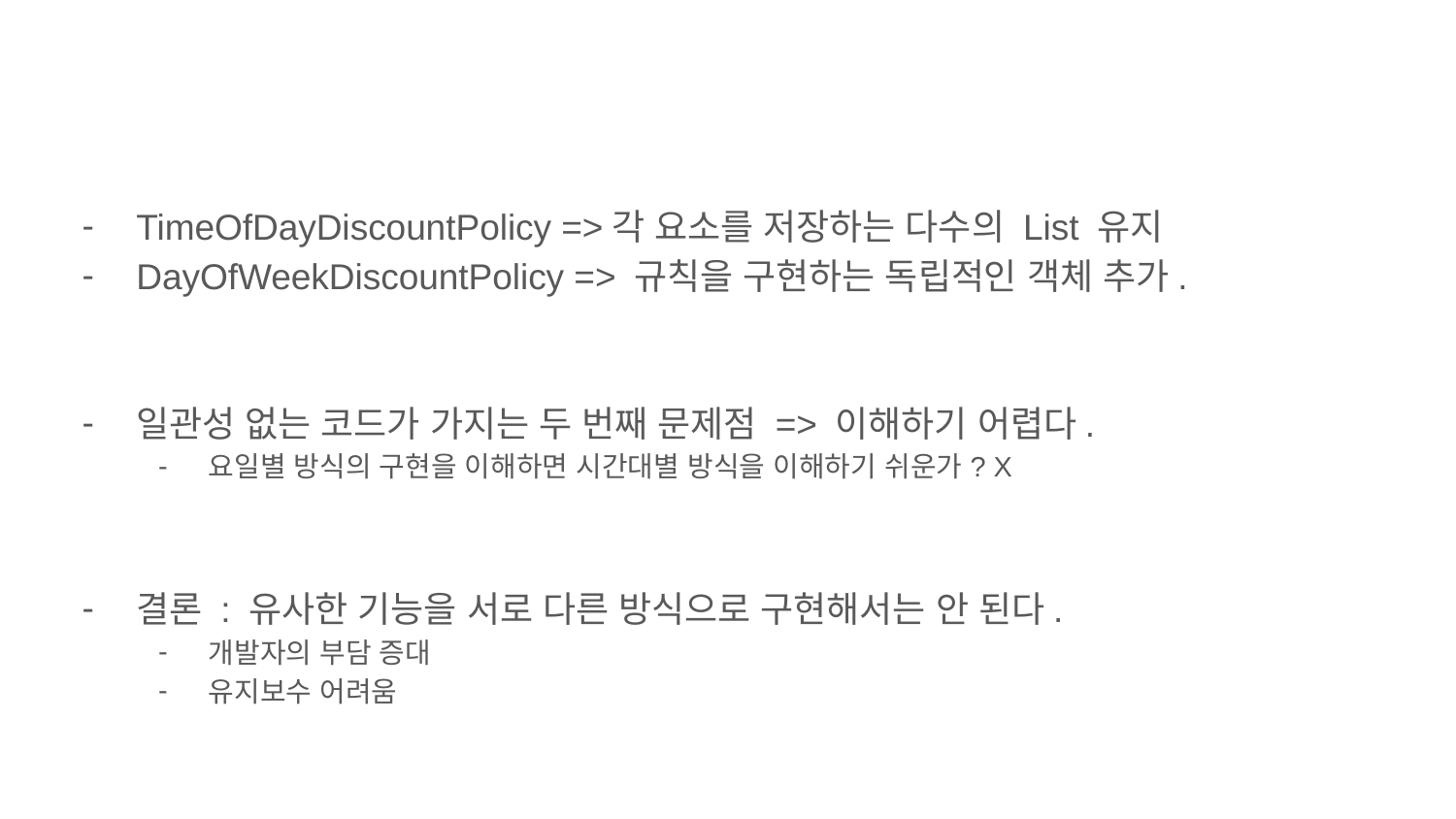

#
TimeOfDayDiscountPolicy =>각 요소를 저장하는 다수의 List 유지
DayOfWeekDiscountPolicy => 규칙을 구현하는 독립적인 객체 추가.

일관성 없는 코드가 가지는 두 번째 문제점 => 이해하기 어렵다.
요일별 방식의 구현을 이해하면 시간대별 방식을 이해하기 쉬운가? X

결론 : 유사한 기능을 서로 다른 방식으로 구현해서는 안 된다.
개발자의 부담 증대
유지보수 어려움